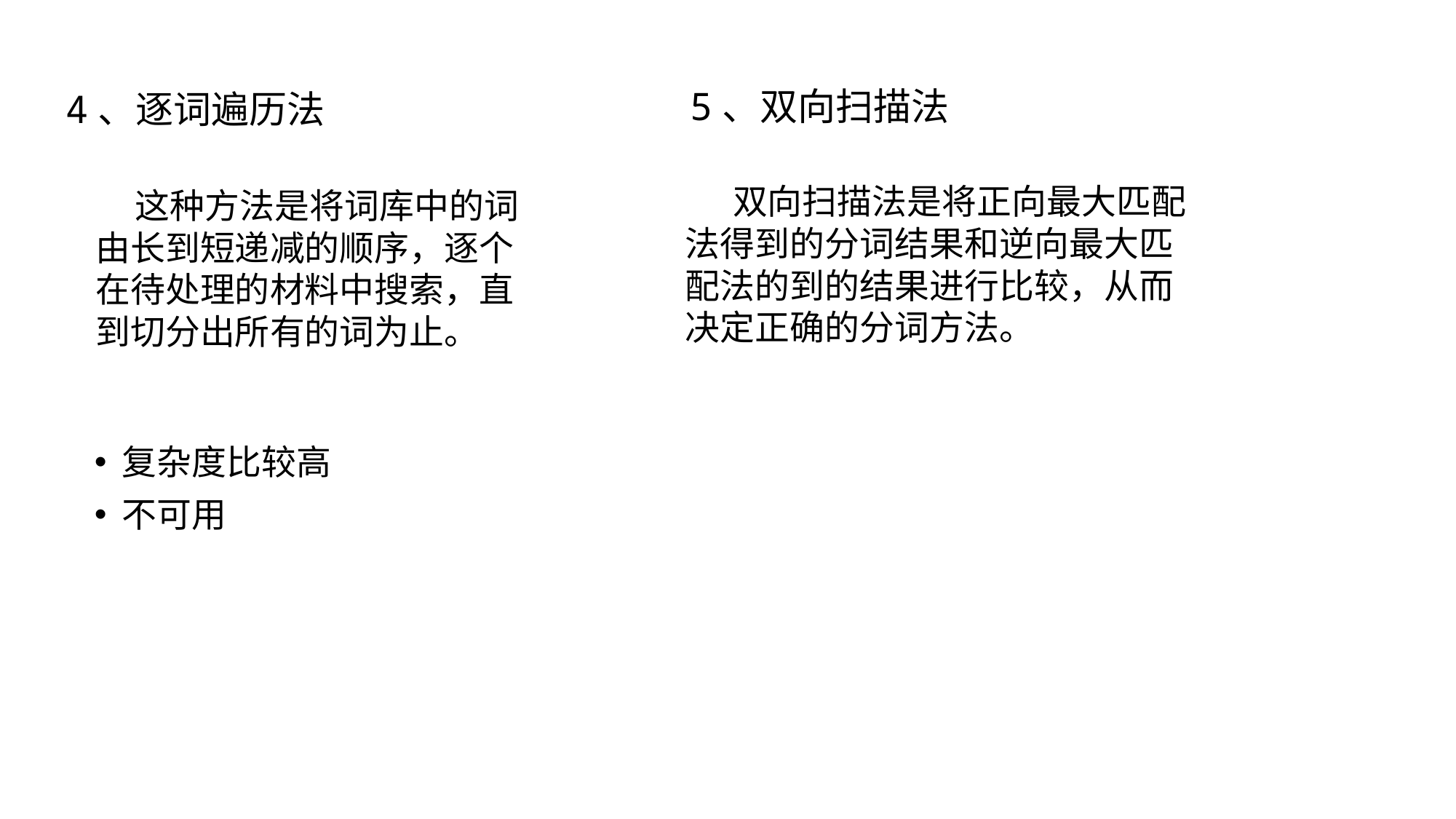

5、双向扫描法

4、逐词遍历法

     双向扫描法是将正向最大匹配法得到的分词结果和逆向最大匹配法的到的结果进行比较，从而决定正确的分词方法。
    这种方法是将词库中的词由长到短递减的顺序，逐个在待处理的材料中搜索，直到切分出所有的词为止。
复杂度比较高
不可用